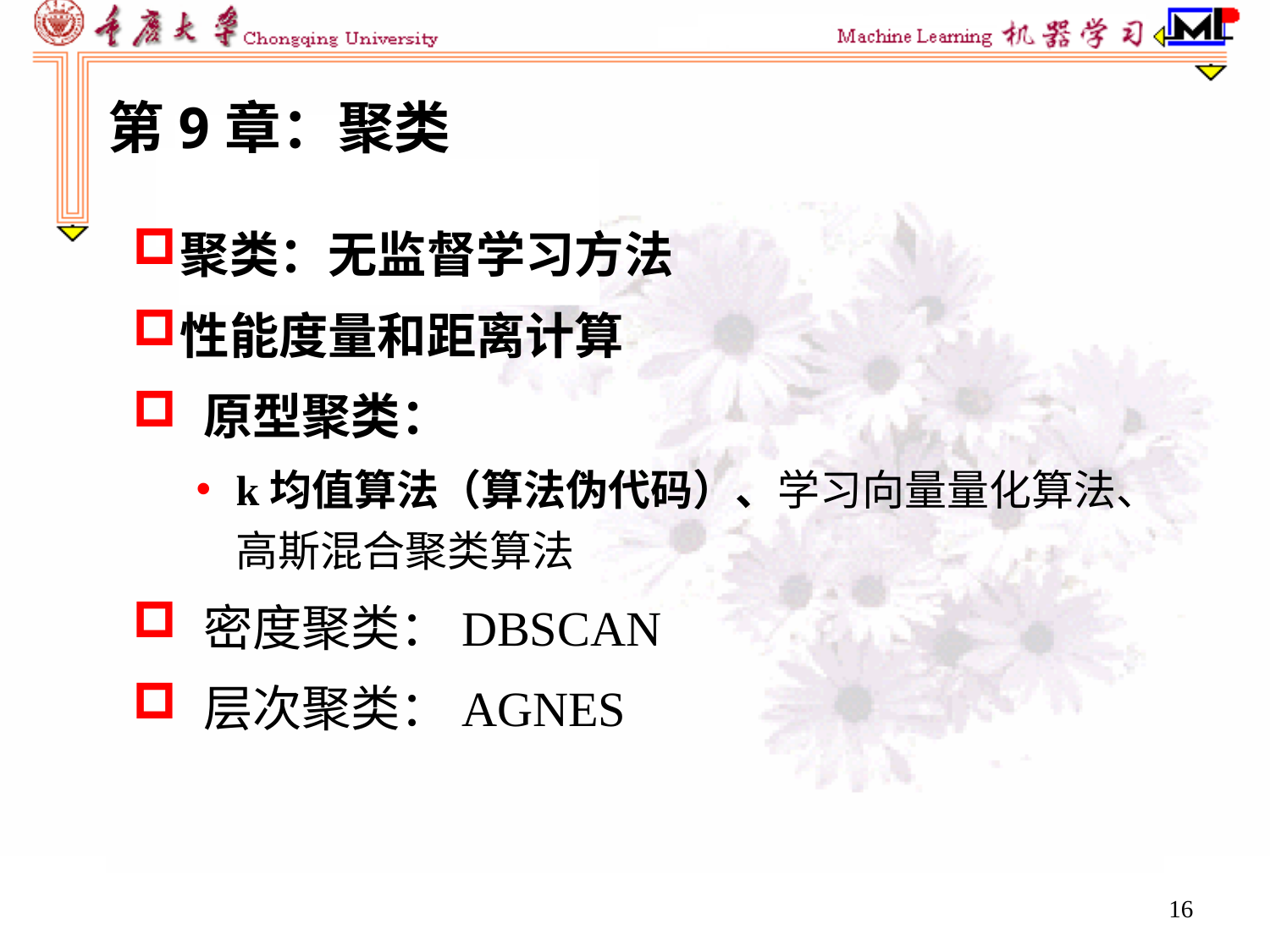

第9章：聚类

聚类：无监督学习方法
性能度量和距离计算
 原型聚类：
k均值算法（算法伪代码）、学习向量量化算法、高斯混合聚类算法
 密度聚类：DBSCAN
 层次聚类：AGNES

16